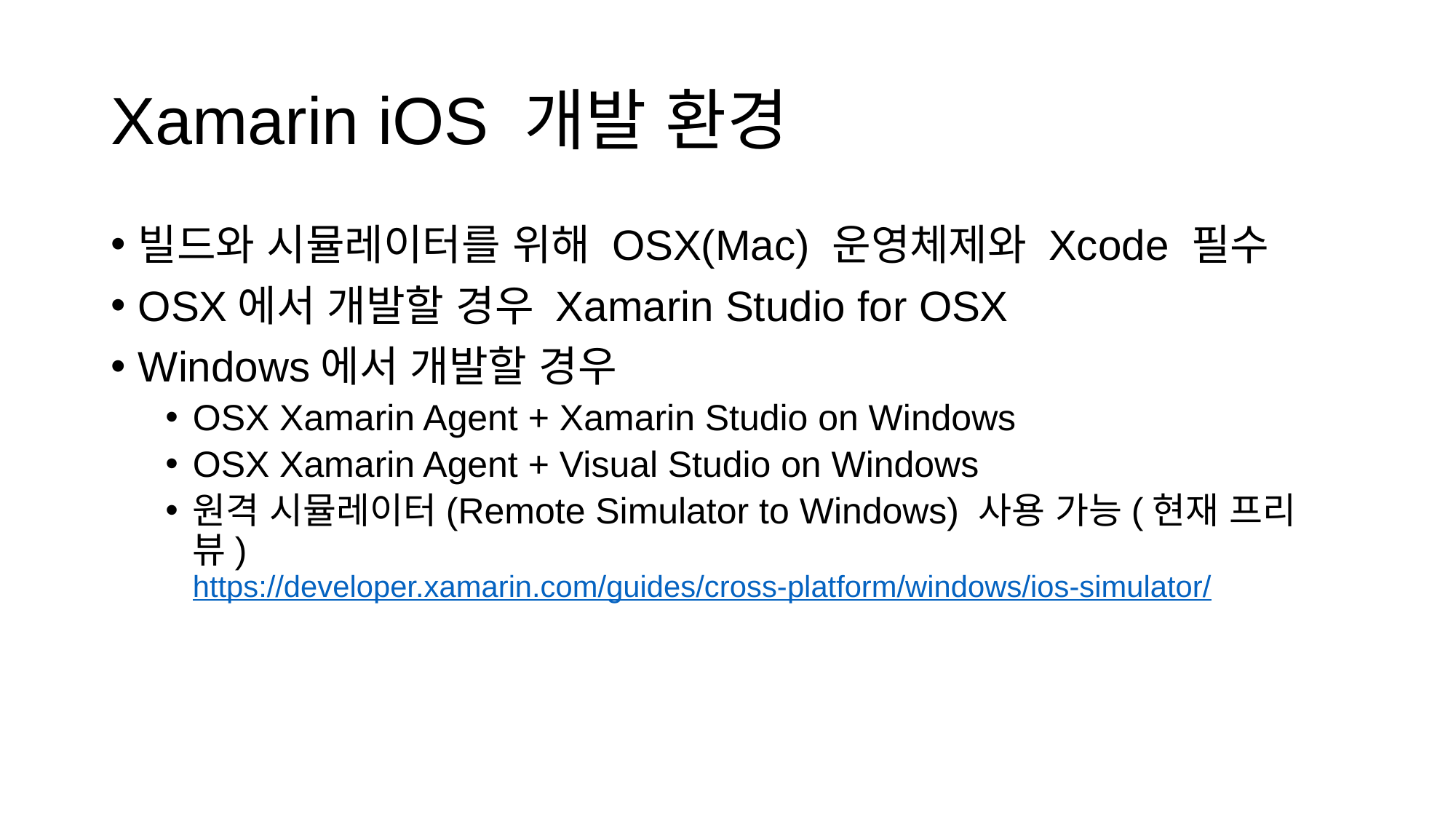

# Xamarin iOS 개발 환경
빌드와 시뮬레이터를 위해 OSX(Mac) 운영체제와 Xcode 필수
OSX에서 개발할 경우 Xamarin Studio for OSX
Windows에서 개발할 경우
OSX Xamarin Agent + Xamarin Studio on Windows
OSX Xamarin Agent + Visual Studio on Windows
원격 시뮬레이터(Remote Simulator to Windows) 사용 가능(현재 프리뷰)
https://developer.xamarin.com/guides/cross-platform/windows/ios-simulator/